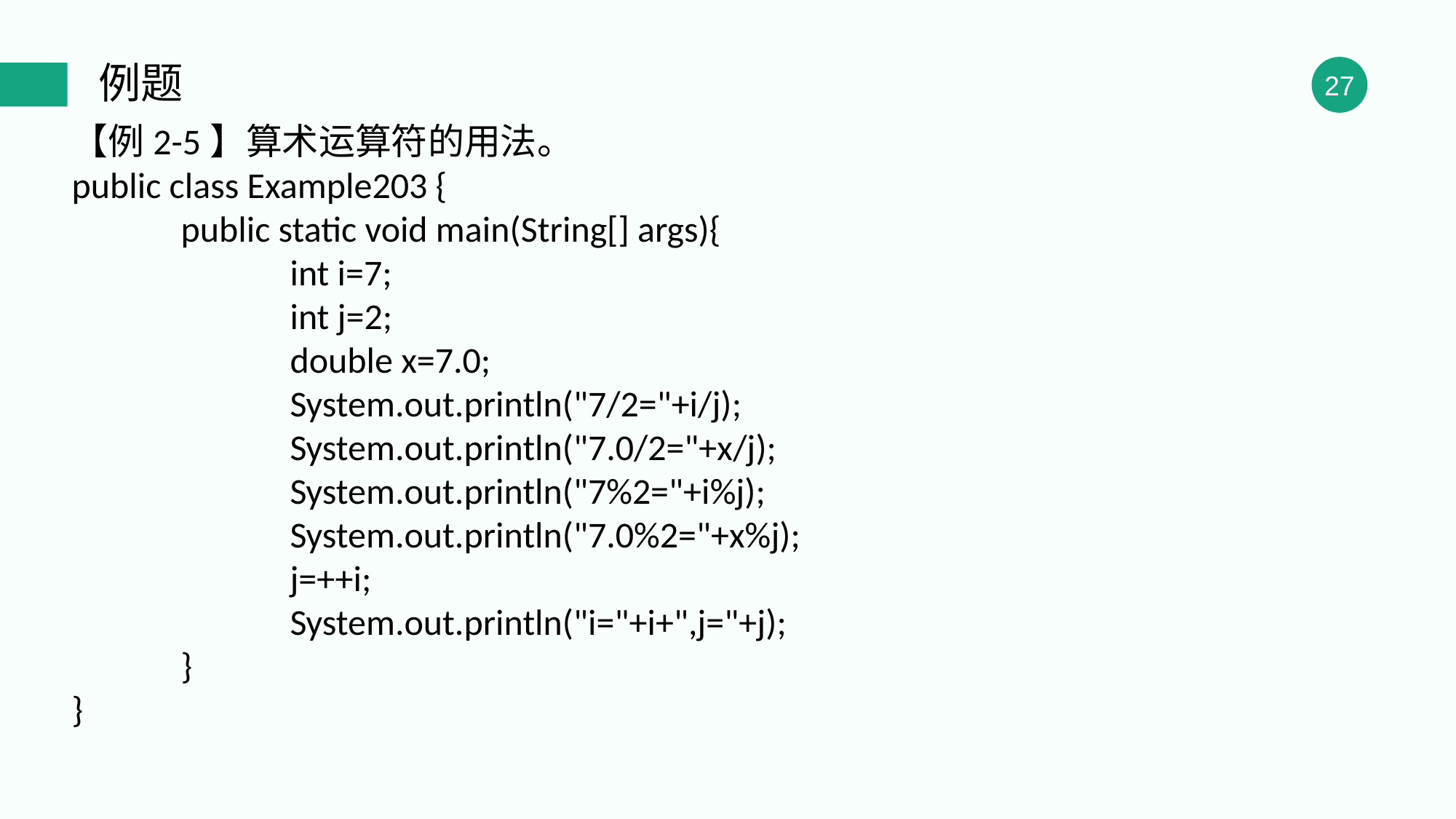

例题
【例2-5】算术运算符的用法。
public class Example203 {
	public static void main(String[] args){
		int i=7;
		int j=2;
		double x=7.0;
		System.out.println("7/2="+i/j);
		System.out.println("7.0/2="+x/j);
		System.out.println("7%2="+i%j);
		System.out.println("7.0%2="+x%j);
		j=++i;
		System.out.println("i="+i+",j="+j);
	}
}